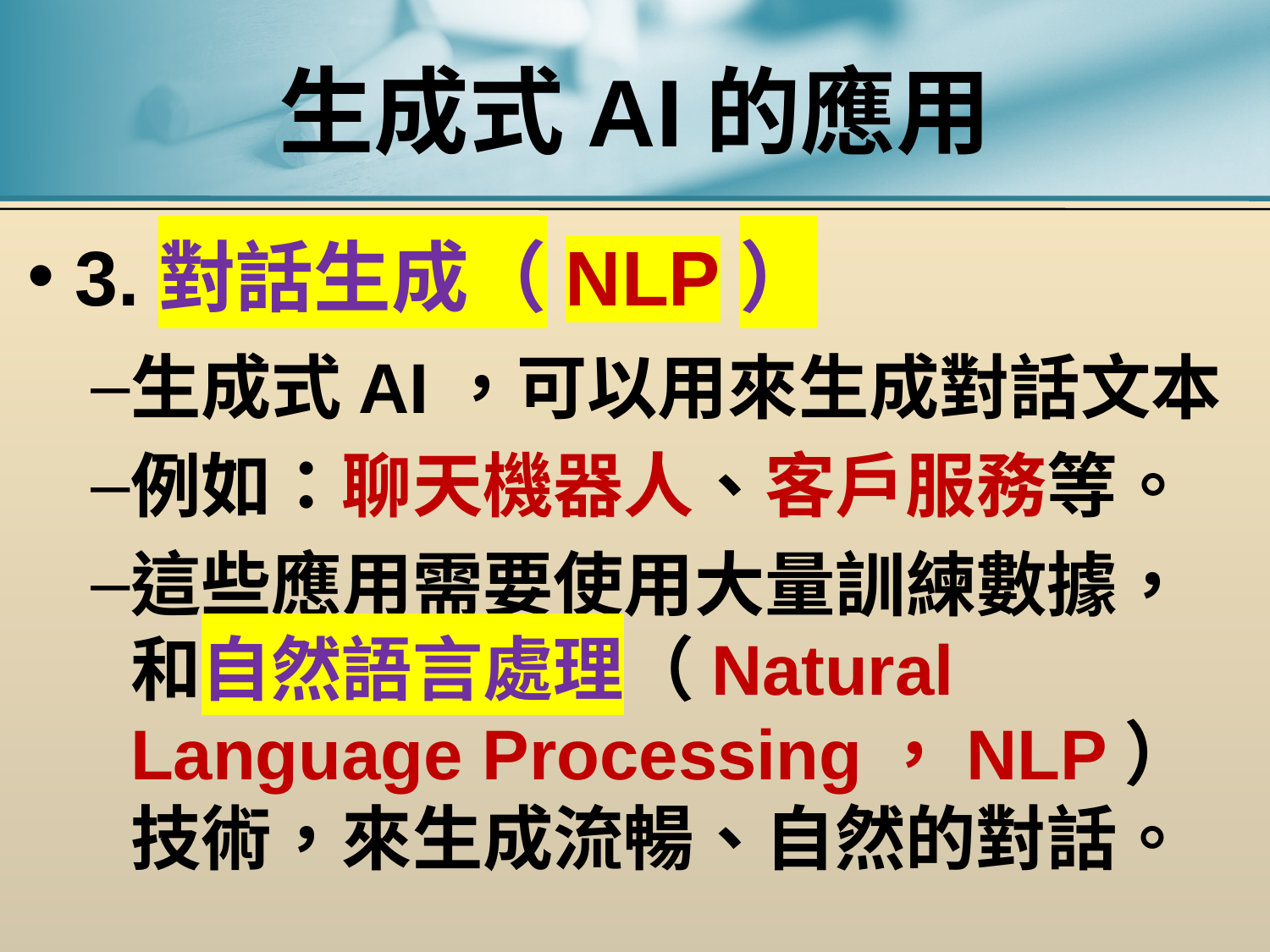

# 生成式AI的應用
3.對話生成（NLP）
生成式AI，可以用來生成對話文本
例如：聊天機器人、客戶服務等。
這些應用需要使用大量訓練數據，和自然語言處理（Natural Language Processing，NLP）技術，來生成流暢、自然的對話。